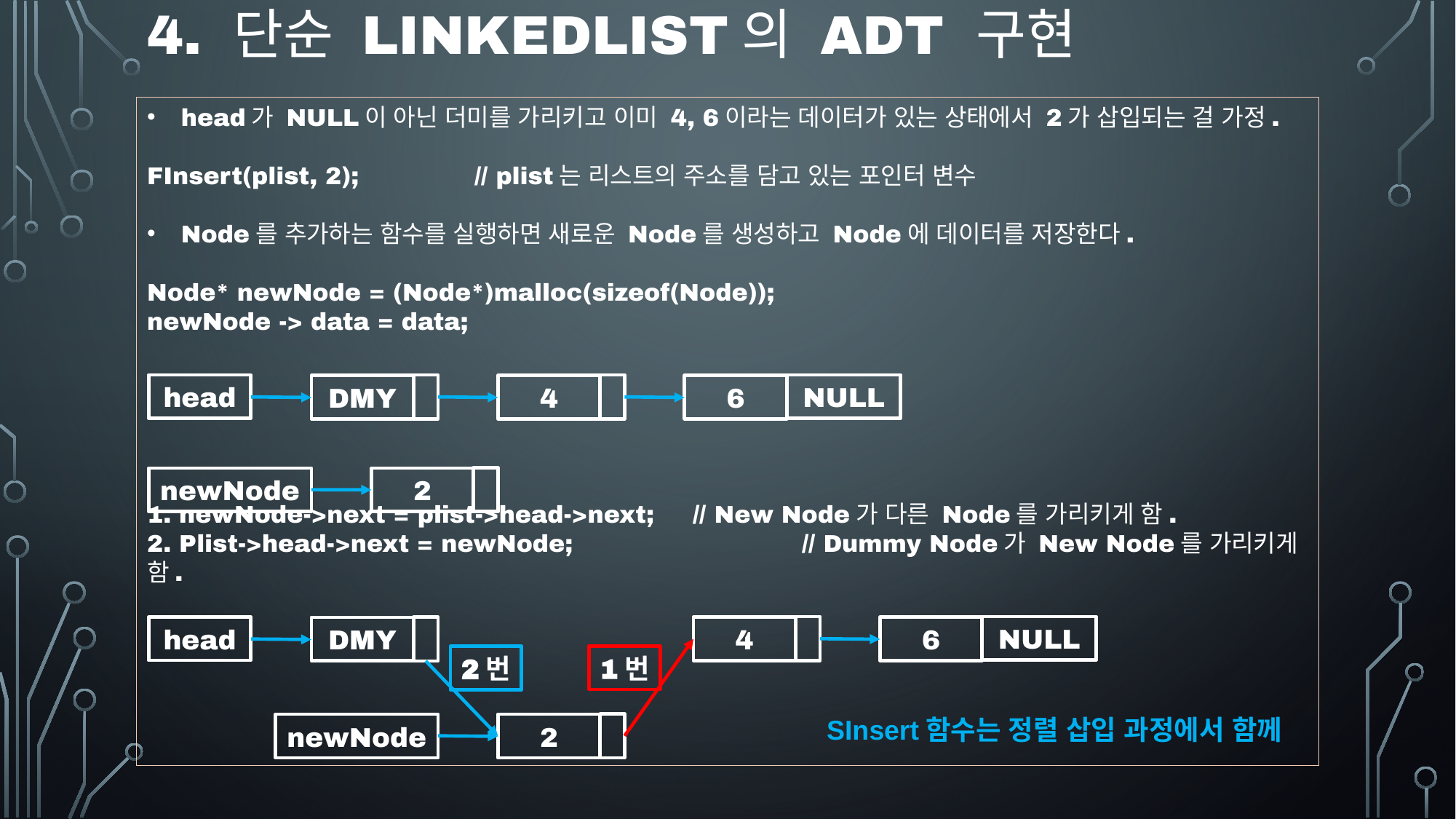

# 4. 단순 LinkedList의 ADT 구현
head가 NULL이 아닌 더미를 가리키고 이미 4, 6이라는 데이터가 있는 상태에서 2가 삽입되는 걸 가정.

FInsert(plist, 2);		// plist는 리스트의 주소를 담고 있는 포인터 변수

Node를 추가하는 함수를 실행하면 새로운 Node를 생성하고 Node에 데이터를 저장한다.

Node* newNode = (Node*)malloc(sizeof(Node));
newNode -> data = data;

1. newNode->next = plist->head->next; 	// New Node가 다른 Node를 가리키게 함.
2. Plist->head->next = newNode;			// Dummy Node가 New Node를 가리키게 함.

head

DMY

4
NULL
6

newNode
2

4
NULL
6
head

DMY

newNode
2
1번
2번
SInsert함수는 정렬 삽입 과정에서 함께